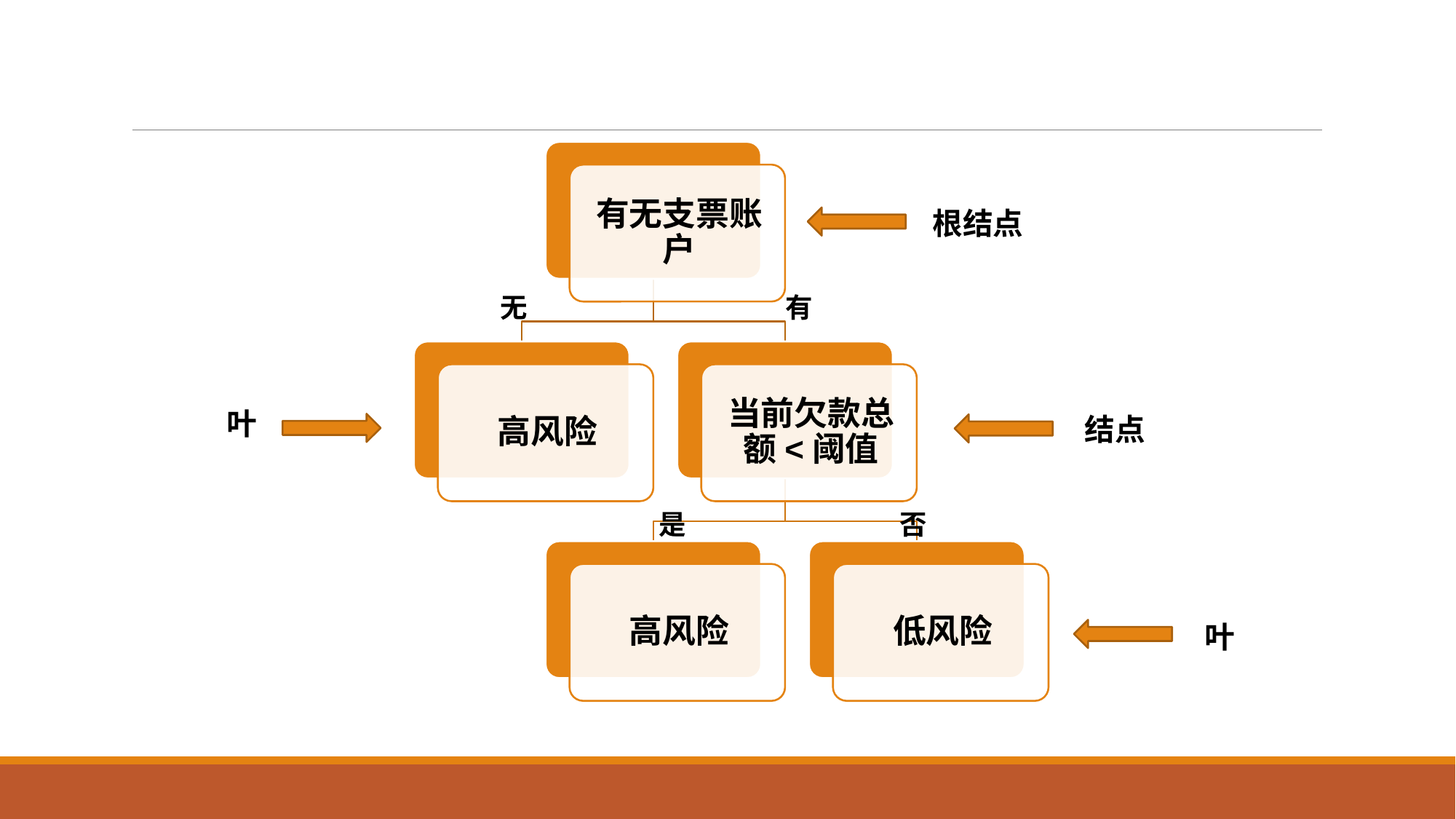

#
有无支票账户
高风险
当前欠款总额<阈值
高风险
低风险
根结点

无
有
叶
结点

是
否
叶